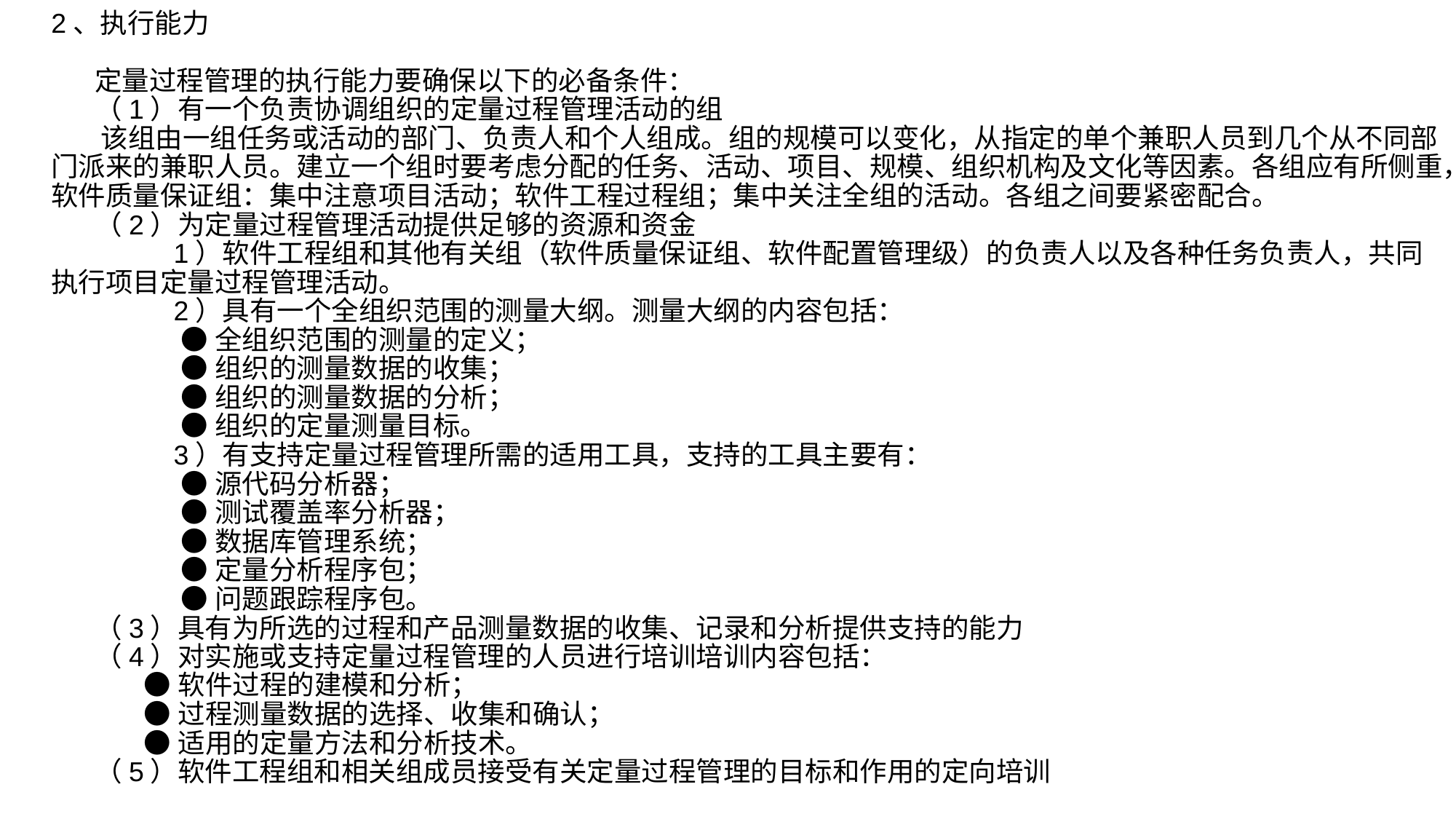

2、执行能力

      定量过程管理的执行能力要确保以下的必备条件：
      （1）有一个负责协调组织的定量过程管理活动的组
       该组由一组任务或活动的部门、负责人和个人组成。组的规模可以变化，从指定的单个兼职人员到几个从不同部门派来的兼职人员。建立一个组时要考虑分配的任务、活动、项目、规模、组织机构及文化等因素。各组应有所侧重，软件质量保证组：集中注意项目活动；软件工程过程组；集中关注全组的活动。各组之间要紧密配合。
      （2）为定量过程管理活动提供足够的资源和资金
                1）软件工程组和其他有关组（软件质量保证组、软件配置管理级）的负责人以及各种任务负责人，共同执行项目定量过程管理活动。
                2）具有一个全组织范围的测量大纲。测量大纲的内容包括：
                     ●全组织范围的测量的定义；
                     ●组织的测量数据的收集；
                     ●组织的测量数据的分析；
                     ●组织的定量测量目标。
                3）有支持定量过程管理所需的适用工具，支持的工具主要有：
                     ●源代码分析器；
                     ●测试覆盖率分析器；
                     ●数据库管理系统；
                     ●定量分析程序包；
                     ●问题跟踪程序包。
      （3）具有为所选的过程和产品测量数据的收集、记录和分析提供支持的能力
      （4）对实施或支持定量过程管理的人员进行培训培训内容包括：
               ●软件过程的建模和分析；
               ●过程测量数据的选择、收集和确认；
               ●适用的定量方法和分析技术。
      （5）软件工程组和相关组成员接受有关定量过程管理的目标和作用的定向培训